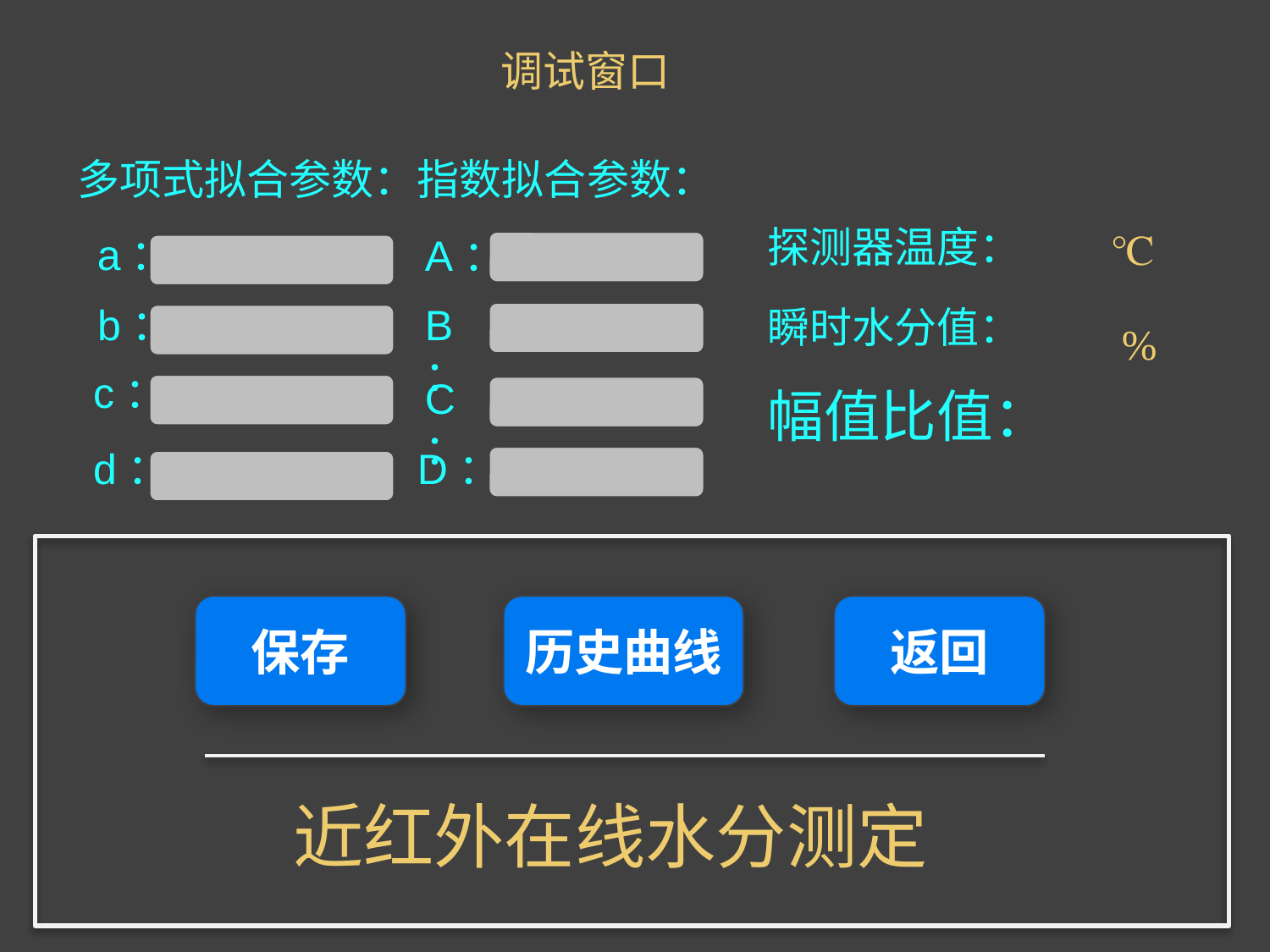

调试窗口

多项式拟合参数：
指数拟合参数：
探测器温度：
℃
a：
A：

b：
B：
瞬时水分值：

%
c：
C：

幅值比值：

d：
D：

保存
返回
历史曲线
近红外在线水分测定